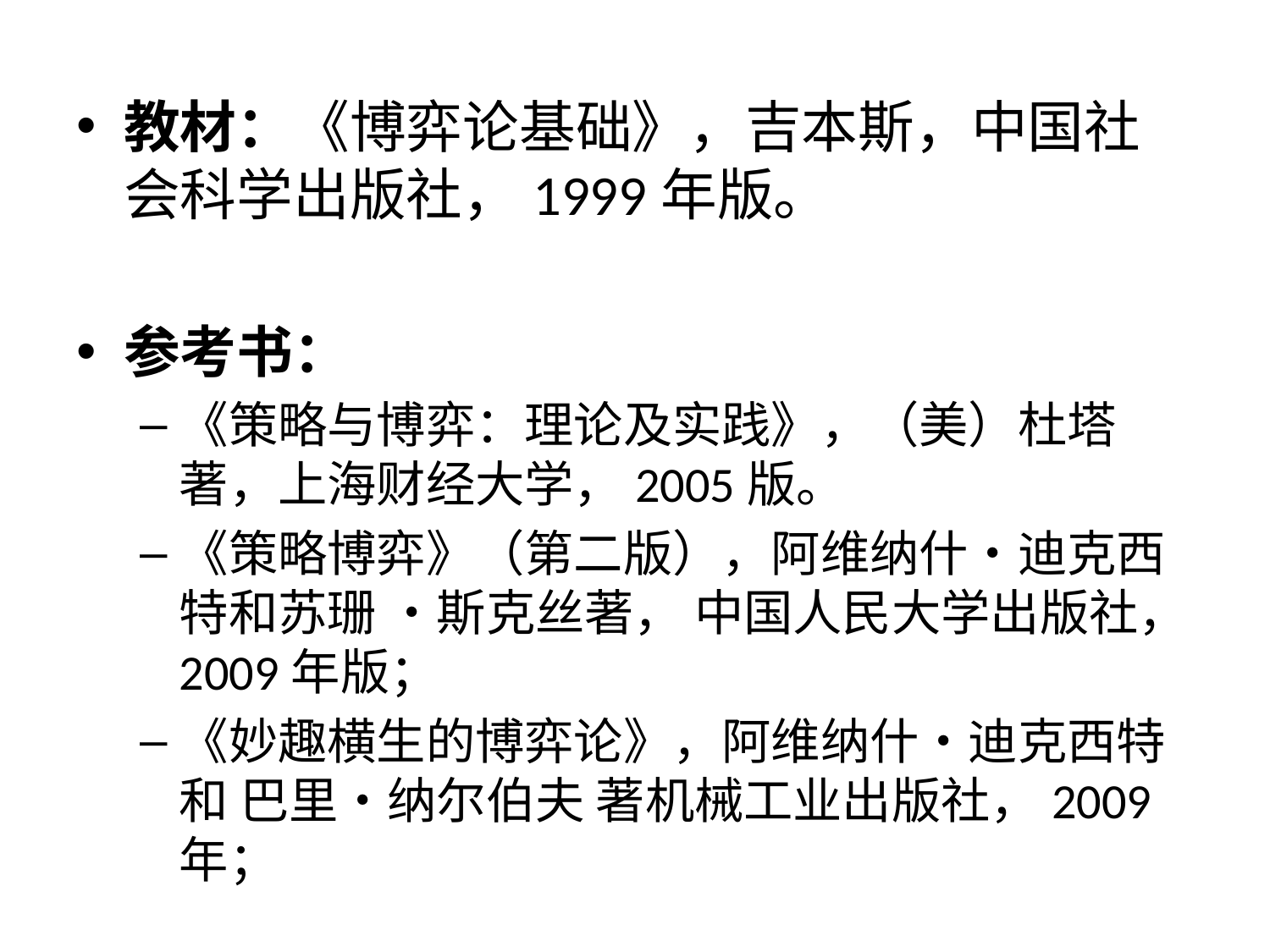

#
教材：《博弈论基础》，吉本斯，中国社会科学出版社，1999年版。

参考书：
《策略与博弈：理论及实践》，（美）杜塔著，上海财经大学，2005版。
《策略博弈》（第二版），阿维纳什•迪克西特和苏珊 •斯克丝著， 中国人民大学出版社，2009年版；
《妙趣横生的博弈论》，阿维纳什•迪克西特 和 巴里•纳尔伯夫 著机械工业出版社，2009年；